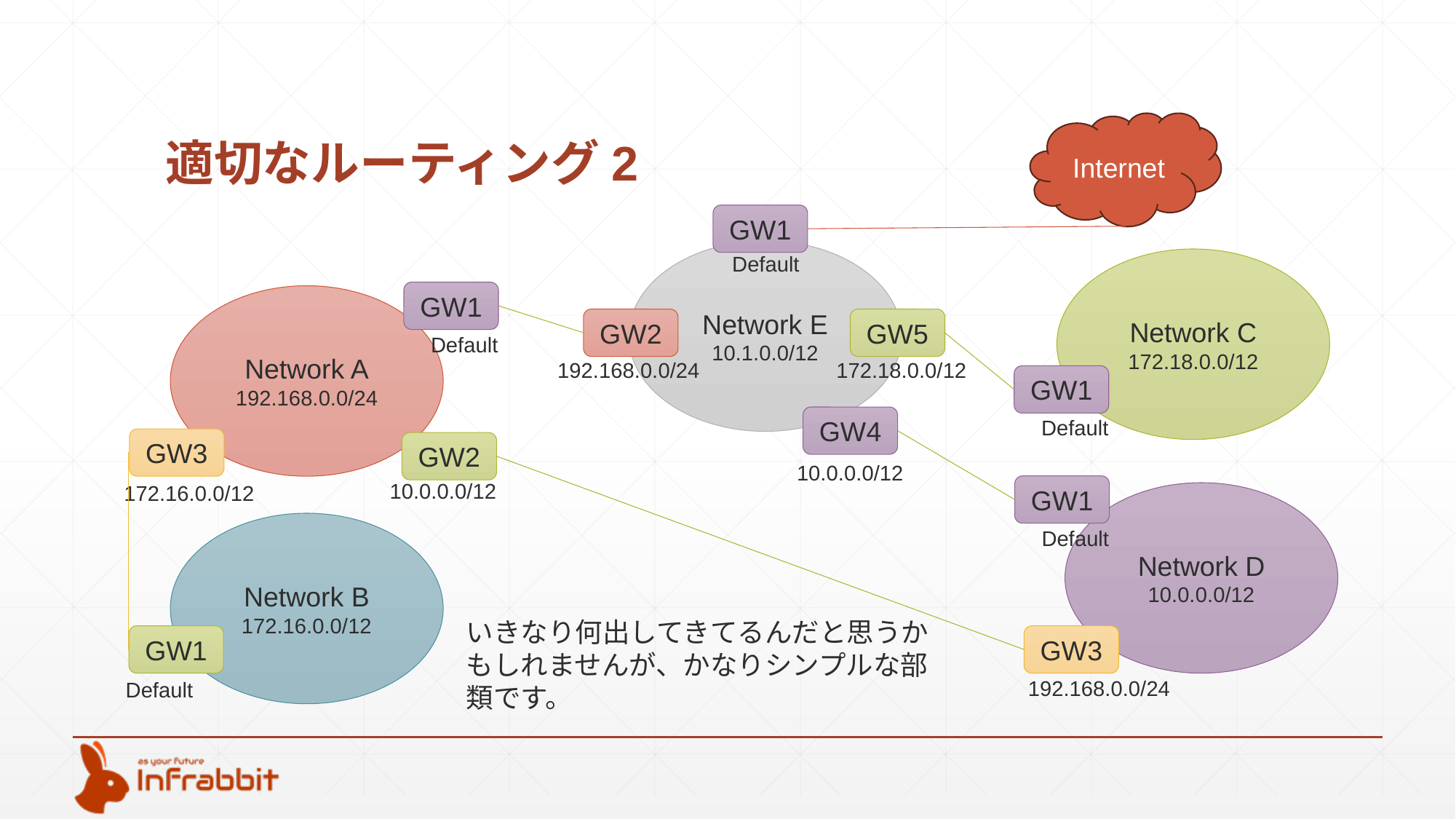

# 適切なルーティング2
Internet
GW1
Network E
10.1.0.0/12
Default
Network C
172.18.0.0/12
GW1
Network A
192.168.0.0/24
GW2
GW5
Default
192.168.0.0/24
172.18.0.0/12
GW1
GW4
Default
GW3
GW2
10.0.0.0/12
10.0.0.0/12
172.16.0.0/12
GW1
Network D
10.0.0.0/12
Network B
172.16.0.0/12
Default
いきなり何出してきてるんだと思うかもしれませんが、かなりシンプルな部類です。
GW1
GW3
192.168.0.0/24
Default